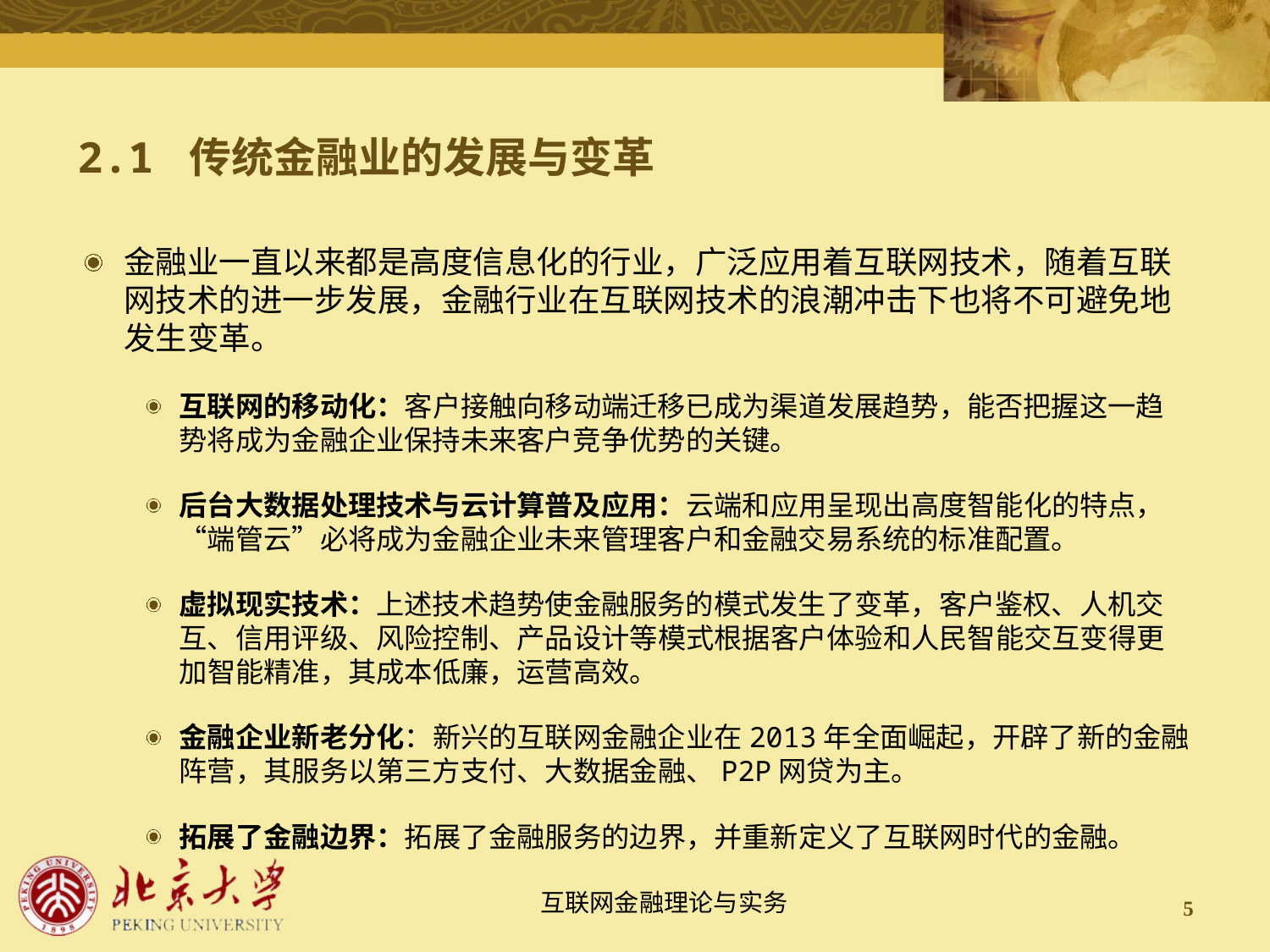

# 2.1 传统金融业的发展与变革
金融业一直以来都是高度信息化的行业，广泛应用着互联网技术，随着互联网技术的进一步发展，金融行业在互联网技术的浪潮冲击下也将不可避免地发生变革。
互联网的移动化：客户接触向移动端迁移已成为渠道发展趋势，能否把握这一趋势将成为金融企业保持未来客户竞争优势的关键。
后台大数据处理技术与云计算普及应用：云端和应用呈现出高度智能化的特点，“端管云”必将成为金融企业未来管理客户和金融交易系统的标准配置。
虚拟现实技术：上述技术趋势使金融服务的模式发生了变革，客户鉴权、人机交互、信用评级、风险控制、产品设计等模式根据客户体验和人民智能交互变得更加智能精准，其成本低廉，运营高效。
金融企业新老分化：新兴的互联网金融企业在2013年全面崛起，开辟了新的金融阵营，其服务以第三方支付、大数据金融、P2P网贷为主。
拓展了金融边界：拓展了金融服务的边界，并重新定义了互联网时代的金融。
5